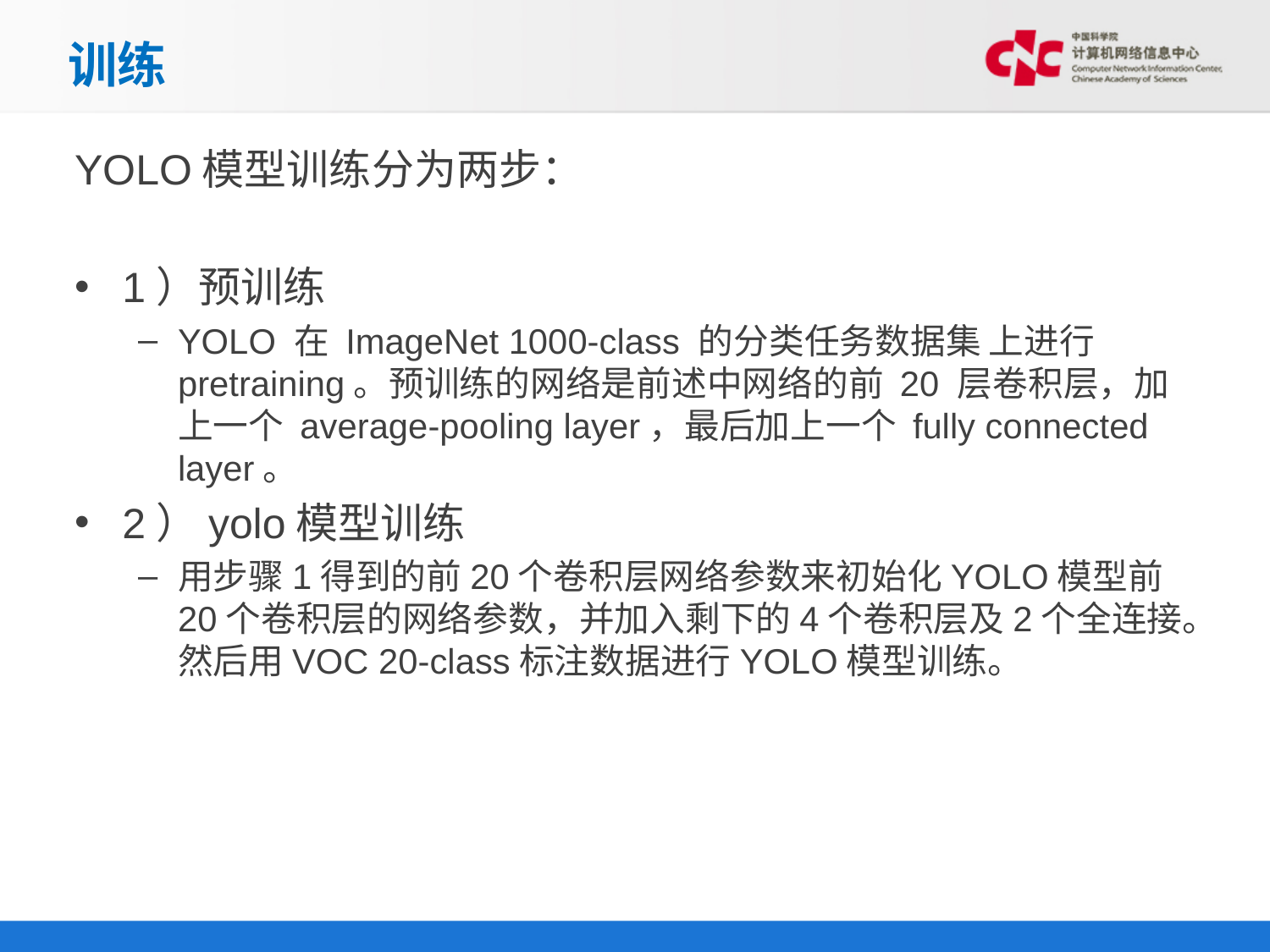

# 训练
YOLO模型训练分为两步：

1）预训练
YOLO 在 ImageNet 1000-class 的分类任务数据集 上进行 pretraining。预训练的网络是前述中网络的前 20 层卷积层，加上一个 average-pooling layer，最后加上一个 fully connected layer。
2）yolo模型训练
用步骤1得到的前20个卷积层网络参数来初始化YOLO模型前20个卷积层的网络参数，并加入剩下的4个卷积层及2个全连接。然后用VOC 20-class标注数据进行YOLO模型训练。